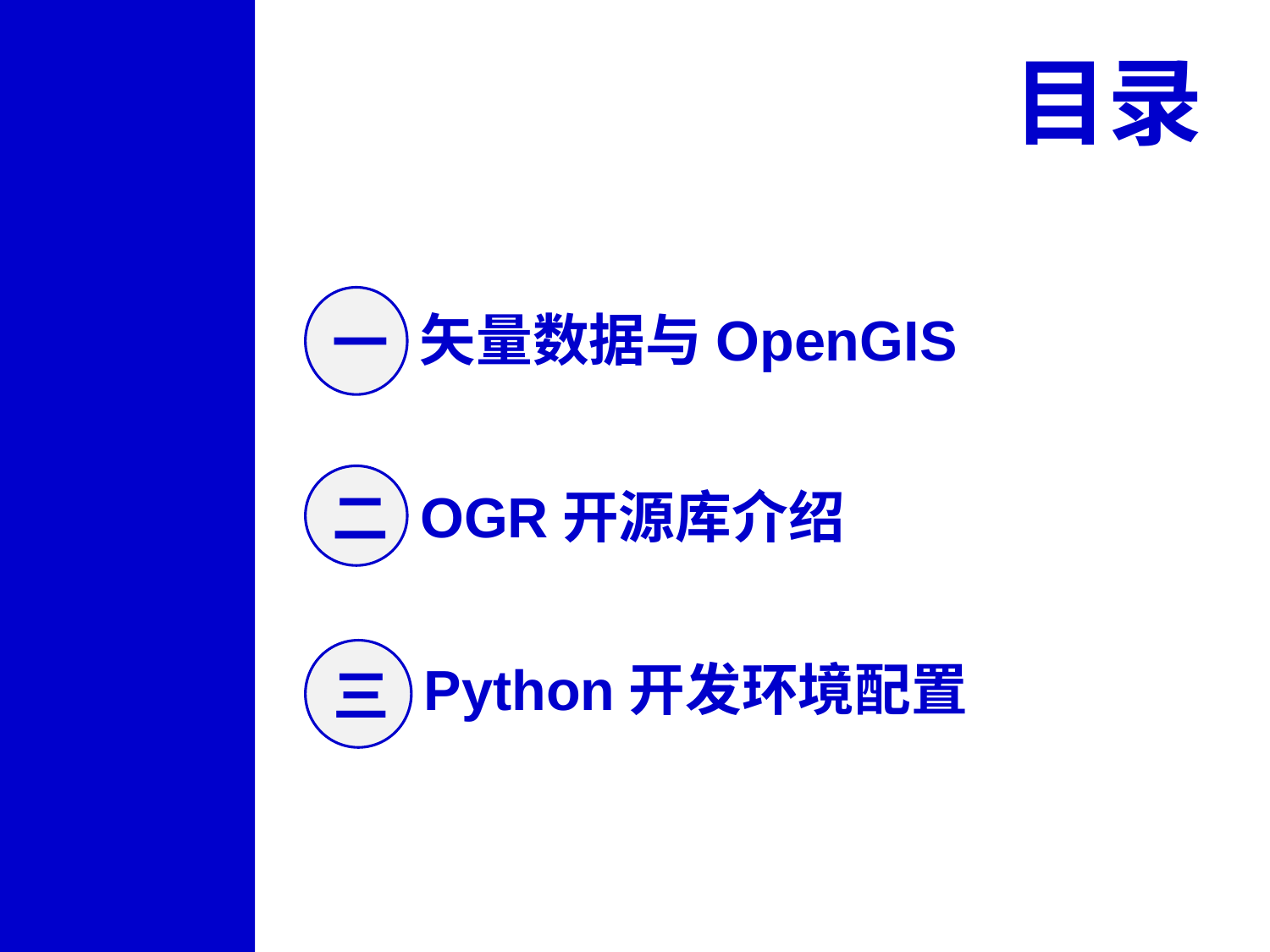

目录
一
矢量数据与OpenGIS
二
OGR开源库介绍
三
Python开发环境配置